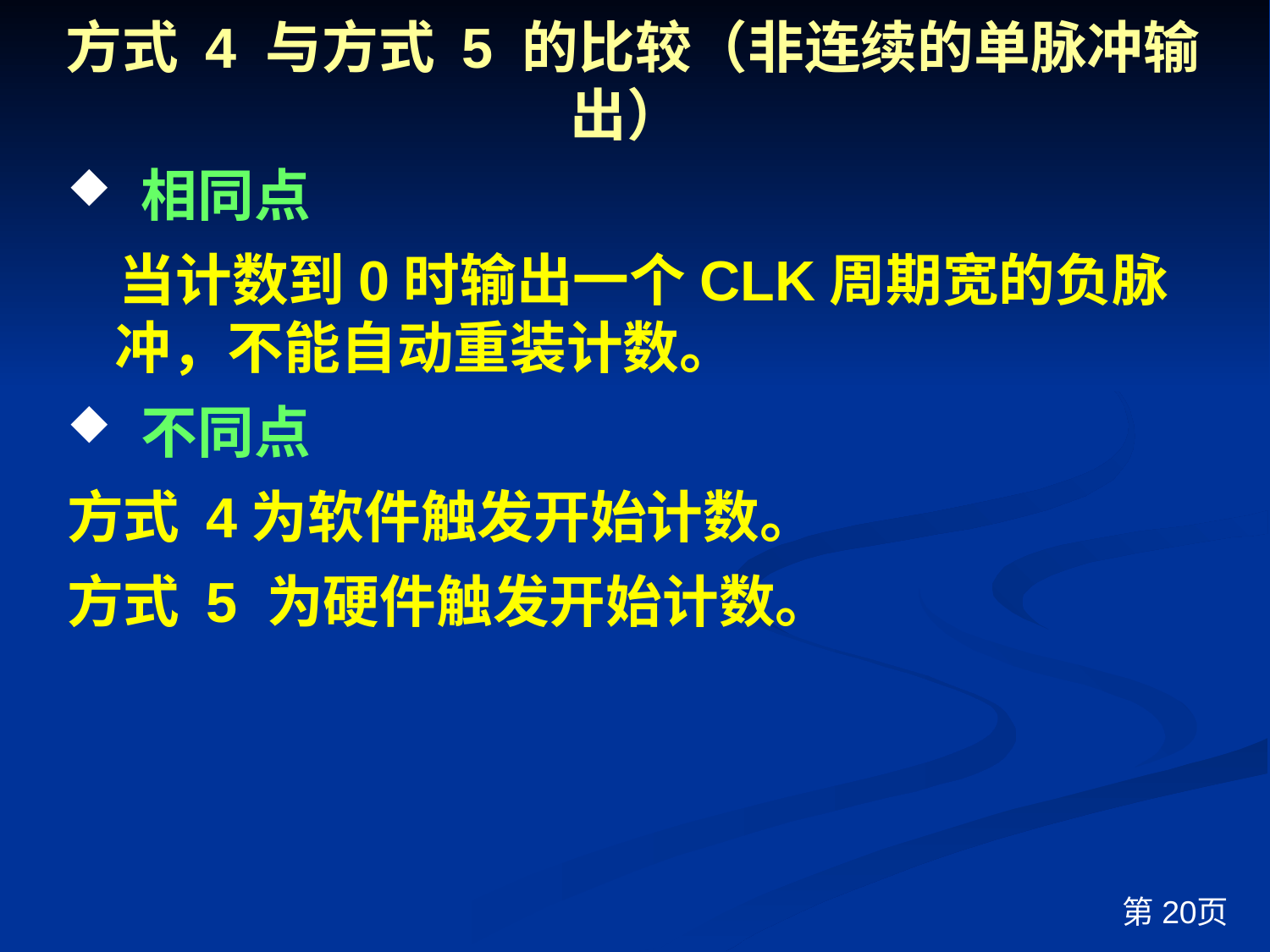

方式 4 与方式 5 的比较（非连续的单脉冲输出）
 相同点
   当计数到0时输出一个CLK周期宽的负脉冲，不能自动重装计数。
 不同点
方式 4为软件触发开始计数。
方式 5 为硬件触发开始计数。
第20页